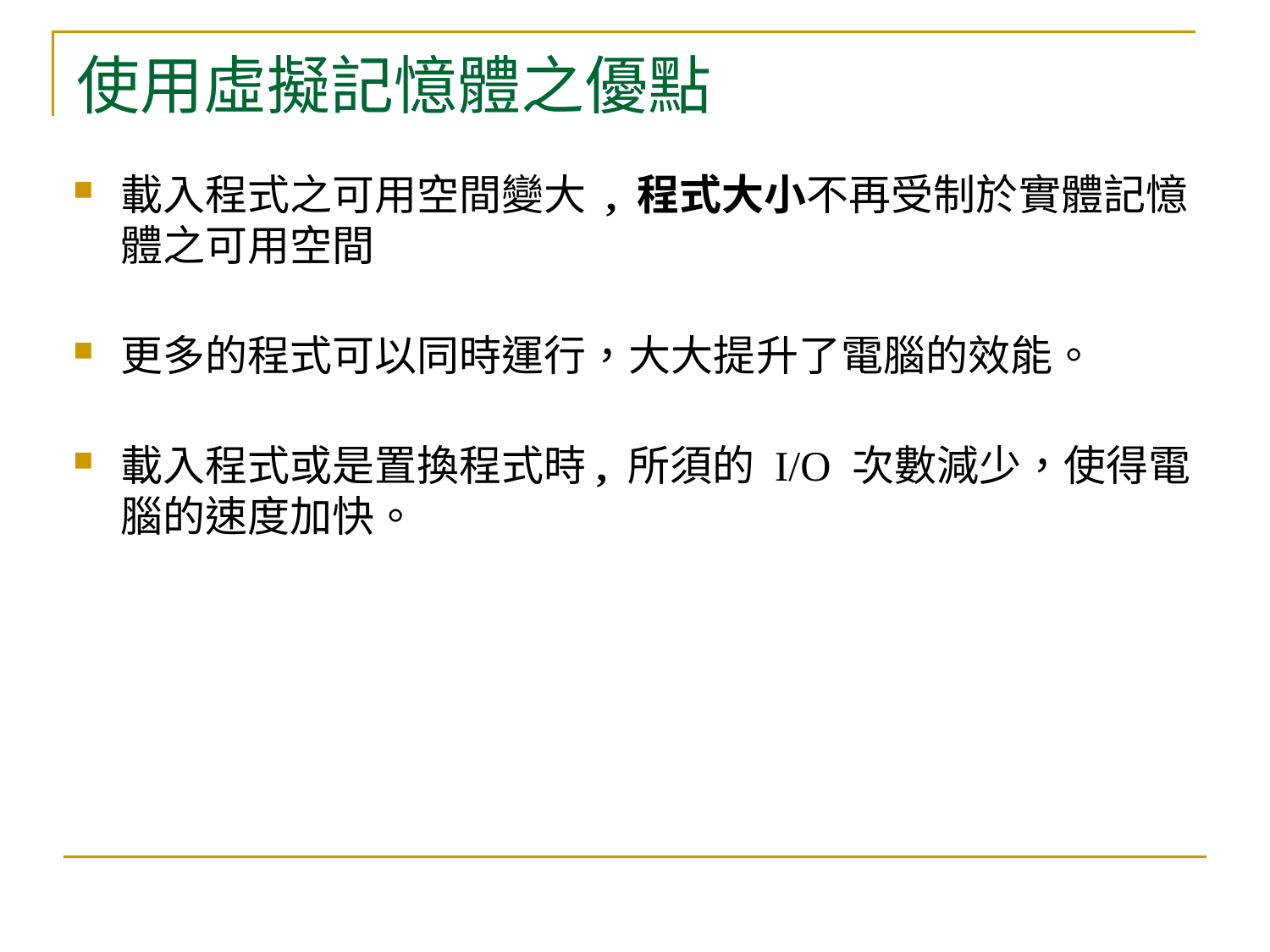

# 使用虛擬記憶體之優點
載入程式之可用空間變大 , 程式大小不再受制於實體記憶體之可用空間
更多的程式可以同時運行，大大提升了電腦的效能。
載入程式或是置換程式時, 所須的 I/O 次數減少，使得電腦的速度加快。